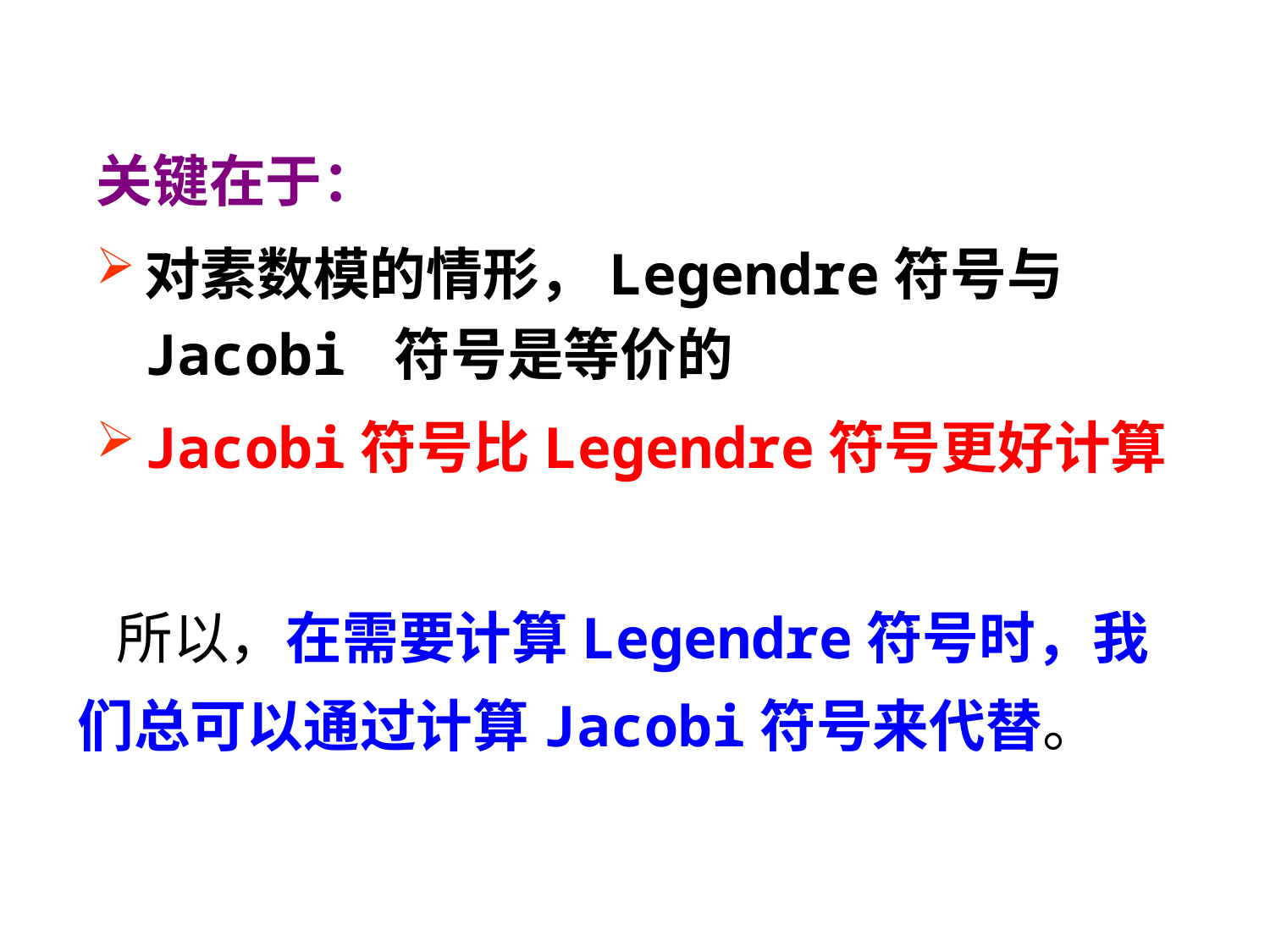

关键在于：
对素数模的情形，Legendre符号与Jacobi 符号是等价的
Jacobi符号比Legendre符号更好计算
  所以，在需要计算Legendre符号时，我们总可以通过计算Jacobi符号来代替。